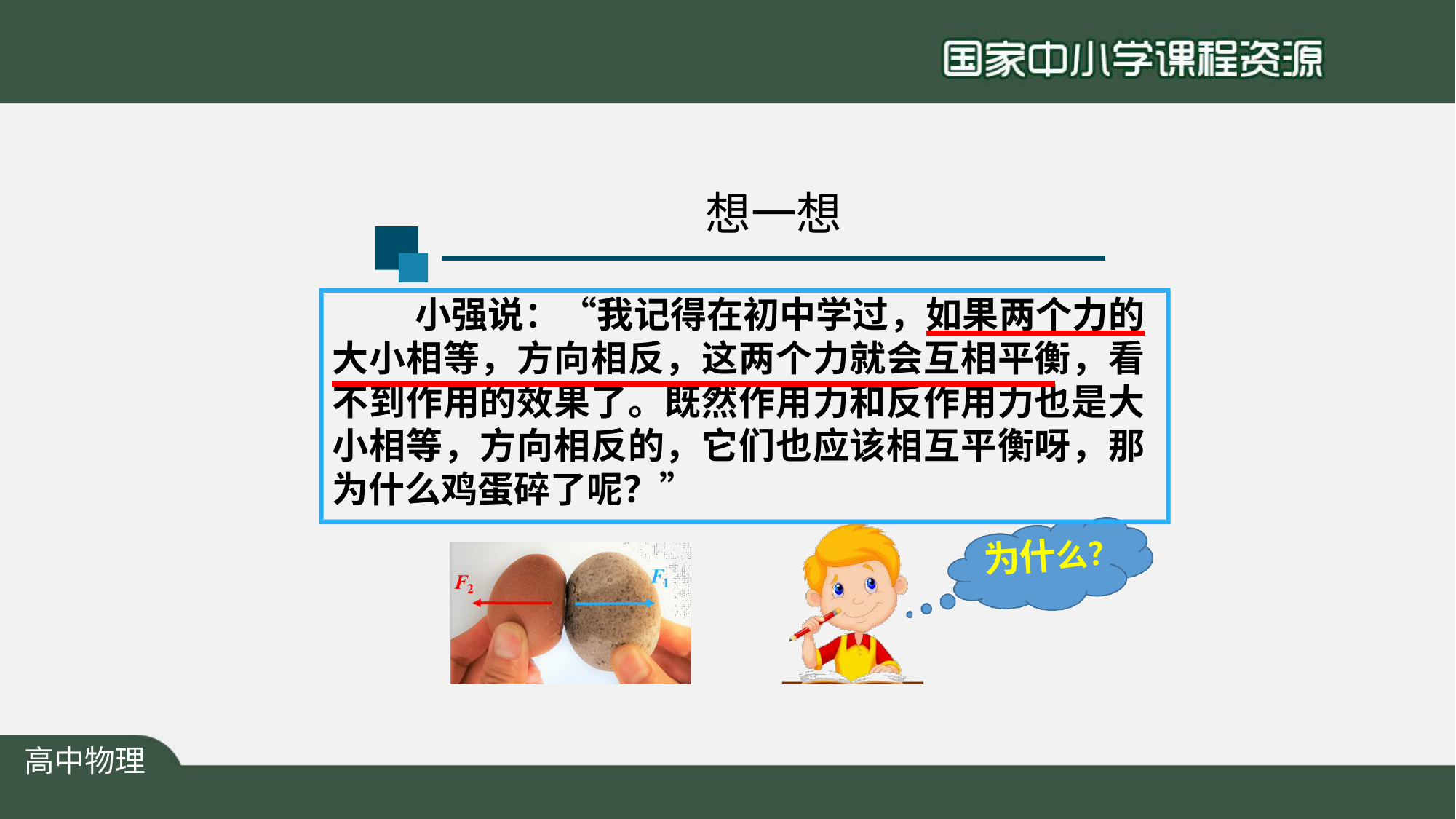

# 想一想

小强说：“我记得在初中学过，如果两个力的 大小相等，方向相反，这两个力就会互相平衡，看 不到作用的效果了。既然作用力和反作用力也是大 小相等，方向相反的，它们也应该相互平衡呀，那 为什么鸡蛋碎了呢？”

为什么？

高中物理